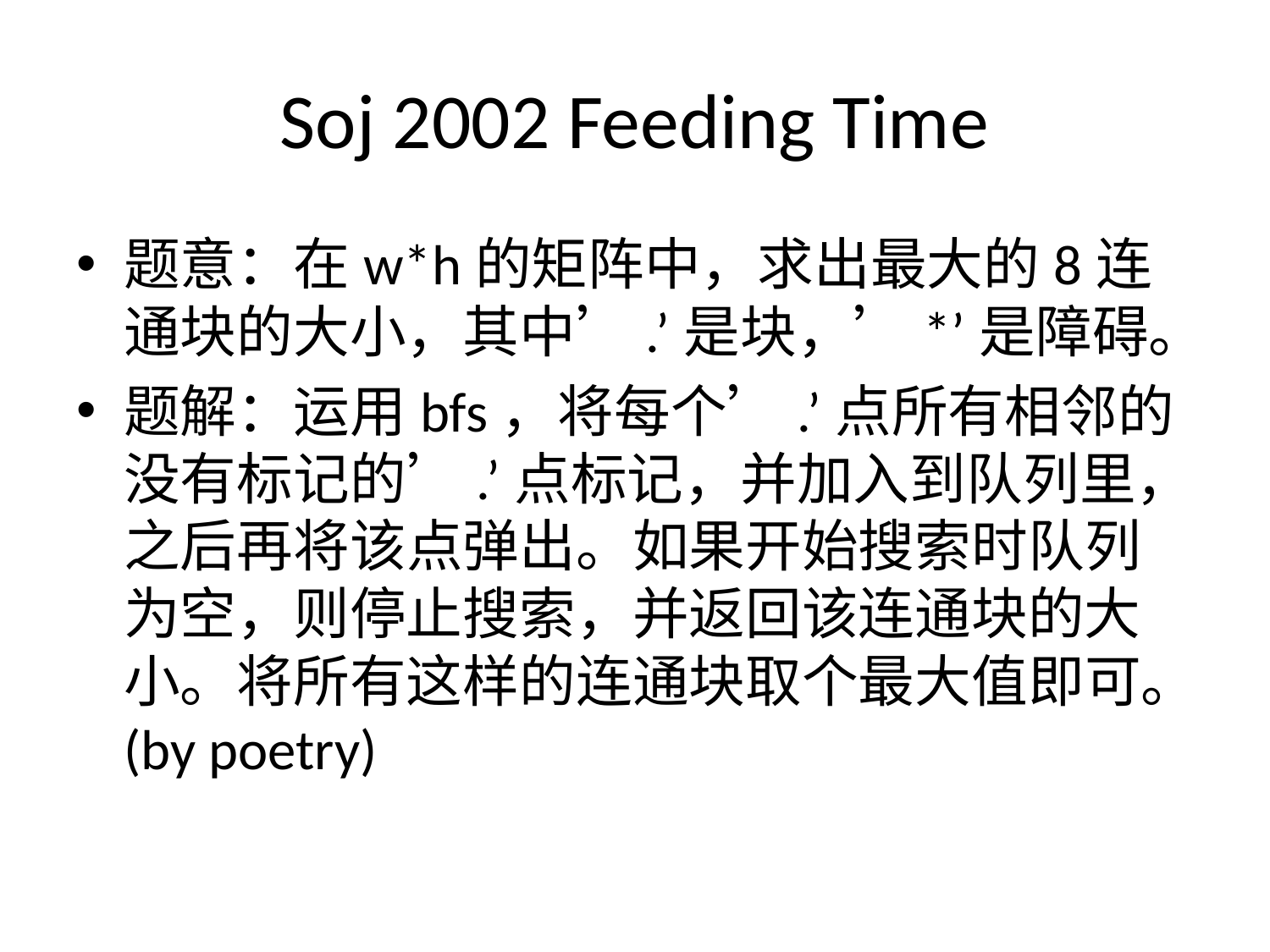

# Soj 2002 Feeding Time
题意：在w*h的矩阵中，求出最大的8连通块的大小，其中’.’是块，’*’是障碍。
题解：运用bfs，将每个’.’点所有相邻的没有标记的’.’点标记，并加入到队列里，之后再将该点弹出。如果开始搜索时队列为空，则停止搜索，并返回该连通块的大小。将所有这样的连通块取个最大值即可。(by poetry)